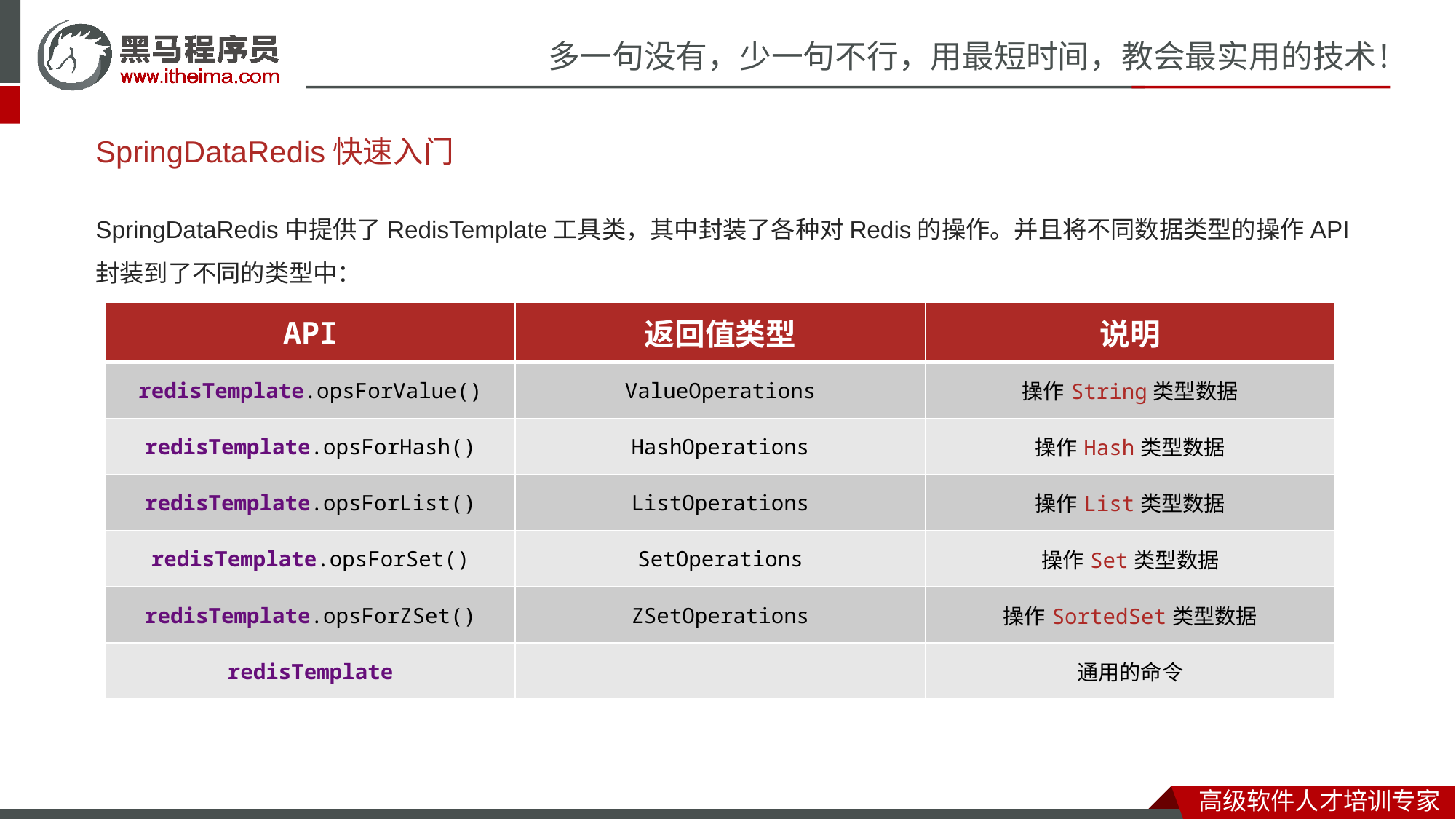

# SpringDataRedis快速入门
SpringDataRedis中提供了RedisTemplate工具类，其中封装了各种对Redis的操作。并且将不同数据类型的操作API封装到了不同的类型中：

| API | 返回值类型 | 说明 |
| --- | --- | --- |
| redisTemplate.opsForValue() | ValueOperations | 操作String类型数据 |
| redisTemplate.opsForHash() | HashOperations | 操作Hash类型数据 |
| redisTemplate.opsForList() | ListOperations | 操作List类型数据 |
| redisTemplate.opsForSet() | SetOperations | 操作Set类型数据 |
| redisTemplate.opsForZSet() | ZSetOperations | 操作SortedSet类型数据 |
| redisTemplate |  | 通用的命令 |